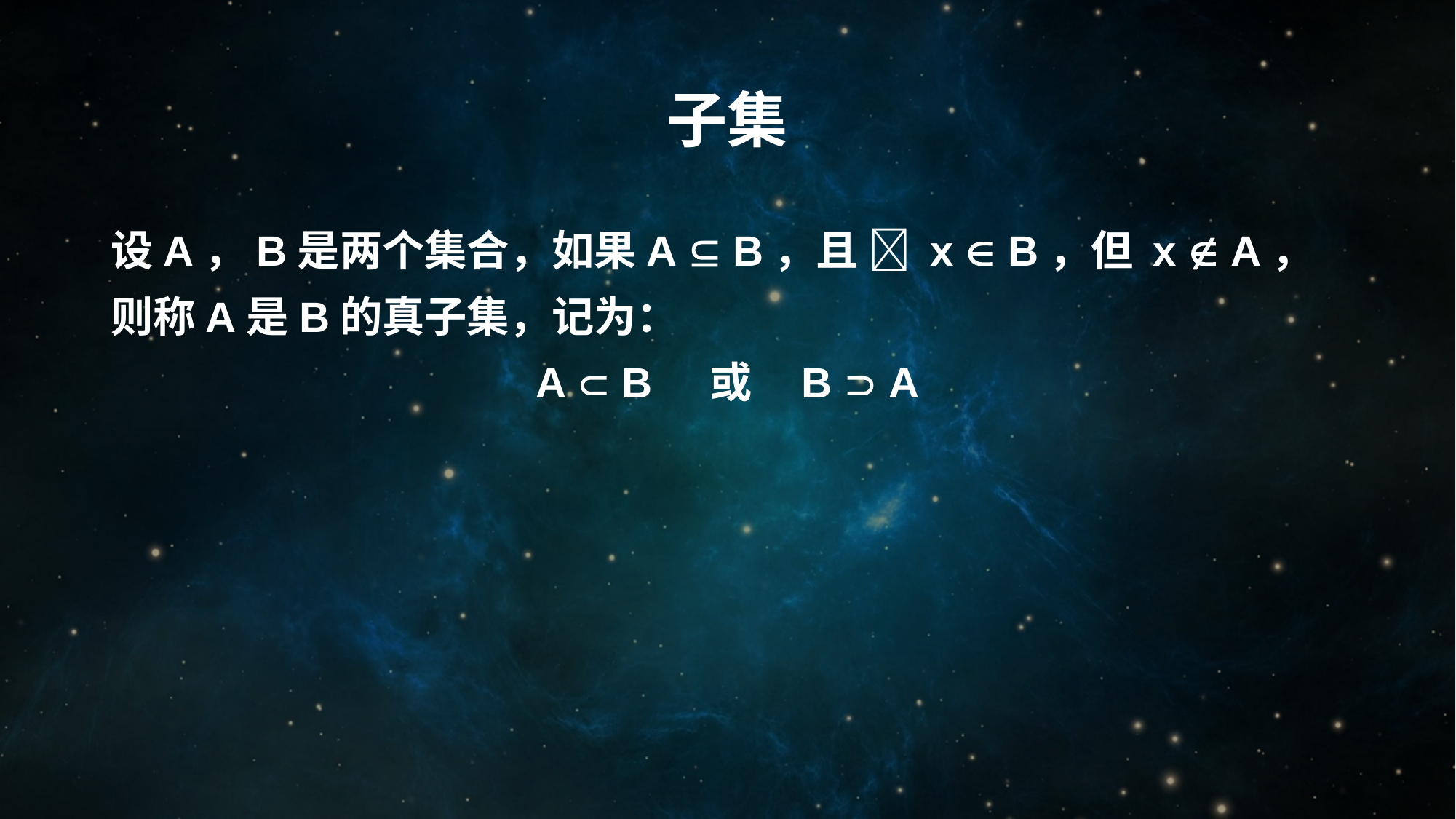

# 子集
设A，B是两个集合，如果A ⊆ B，且 ∃ x ∈ B，但 x ∉ A，
则称A是B的真子集，记为：
A ⊂ B    或    B ⊃ A